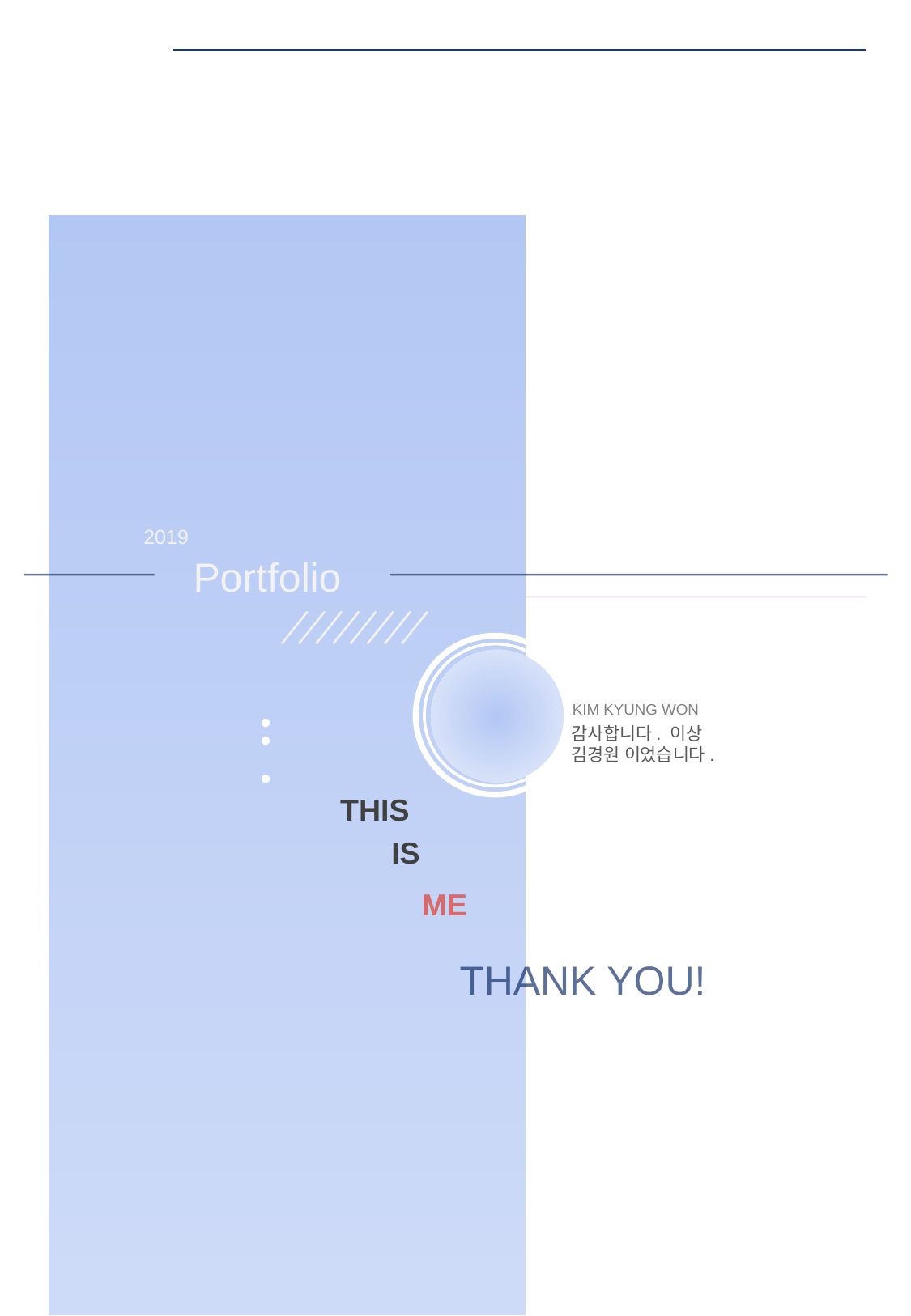

2019
Portfolio

KIM KYUNG WON
감사합니다. 이상
김경원 이었습니다.

THIS
IS
ME
THANK YOU!